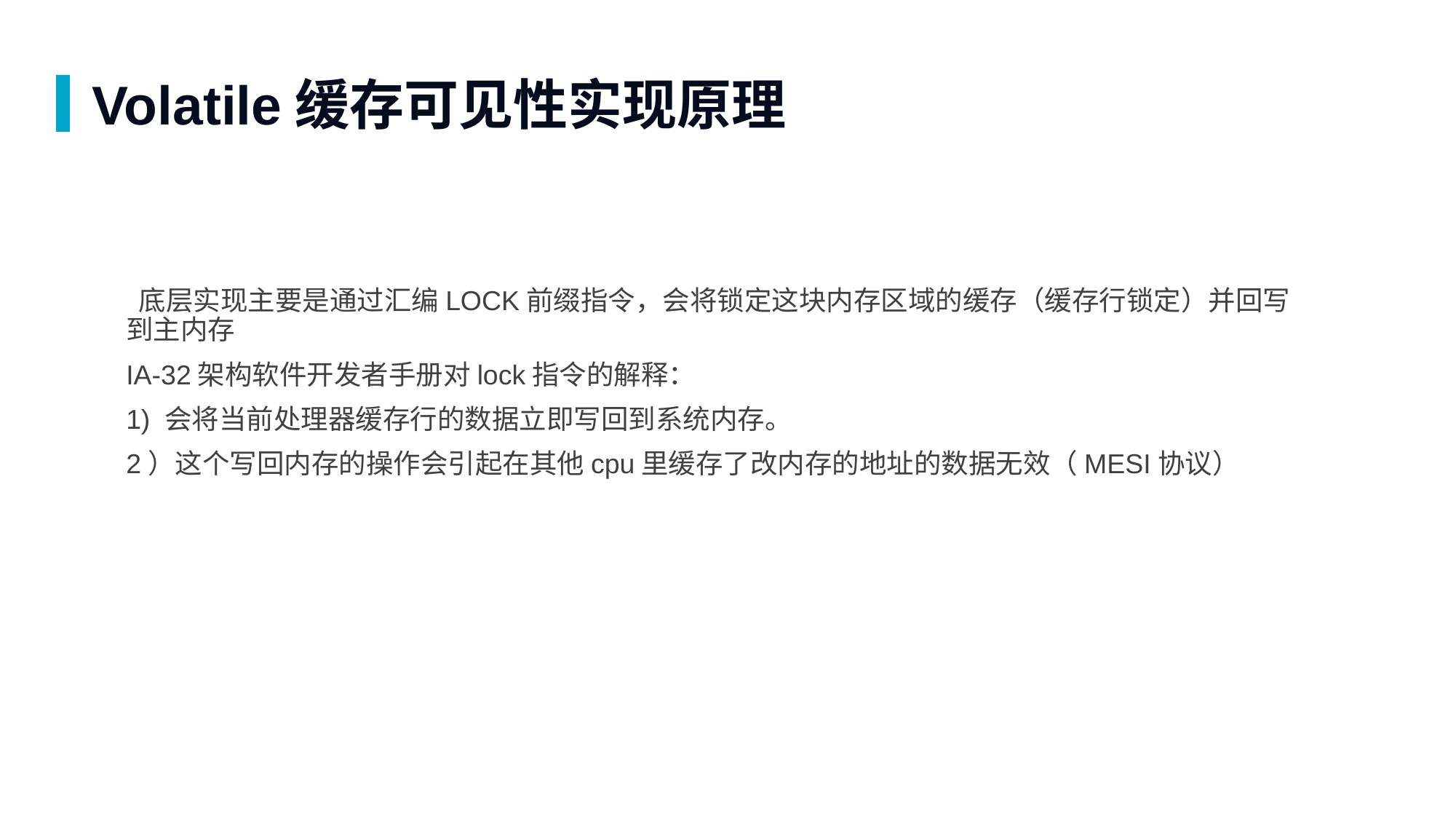

Volatile缓存可见性实现原理

 底层实现主要是通过汇编LOCK前缀指令，会将锁定这块内存区域的缓存（缓存行锁定）并回写到主内存
IA-32架构软件开发者手册对lock指令的解释：
1) 会将当前处理器缓存行的数据立即写回到系统内存。
2）这个写回内存的操作会引起在其他cpu里缓存了改内存的地址的数据无效（MESI协议）